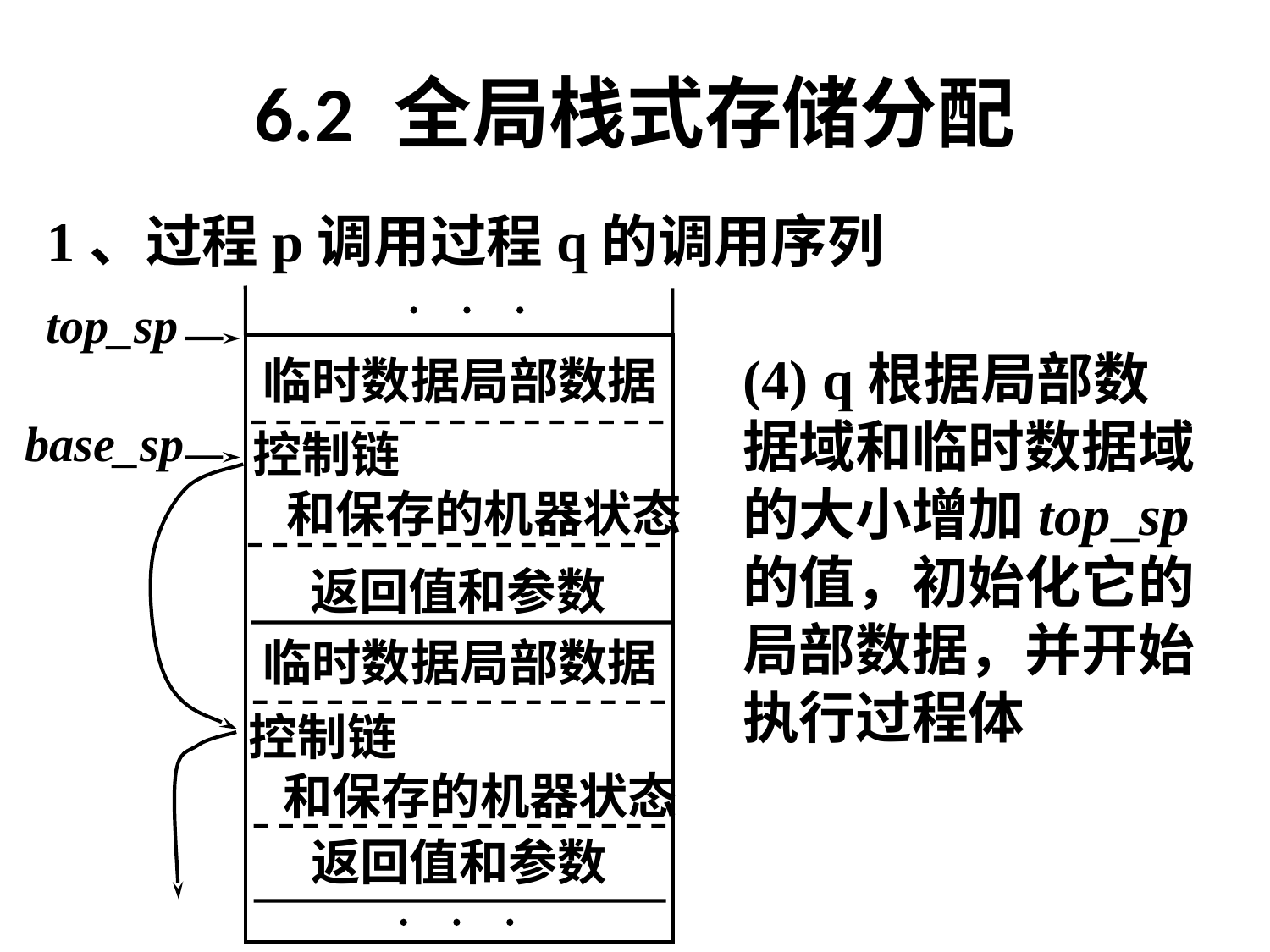

# 6.2 全局栈式存储分配
1、过程p调用过程q的调用序列
⋅  ⋅  ⋅
top_sp

临时数据局部数据
base_sp
控制链
  和保存的机器状态

返回值和参数
临时数据局部数据

控制链
  和保存的机器状态

返回值和参数

⋅  ⋅  ⋅

(4) q根据局部数据域和临时数据域的大小增加top_sp的值，初始化它的局部数据，并开始执行过程体